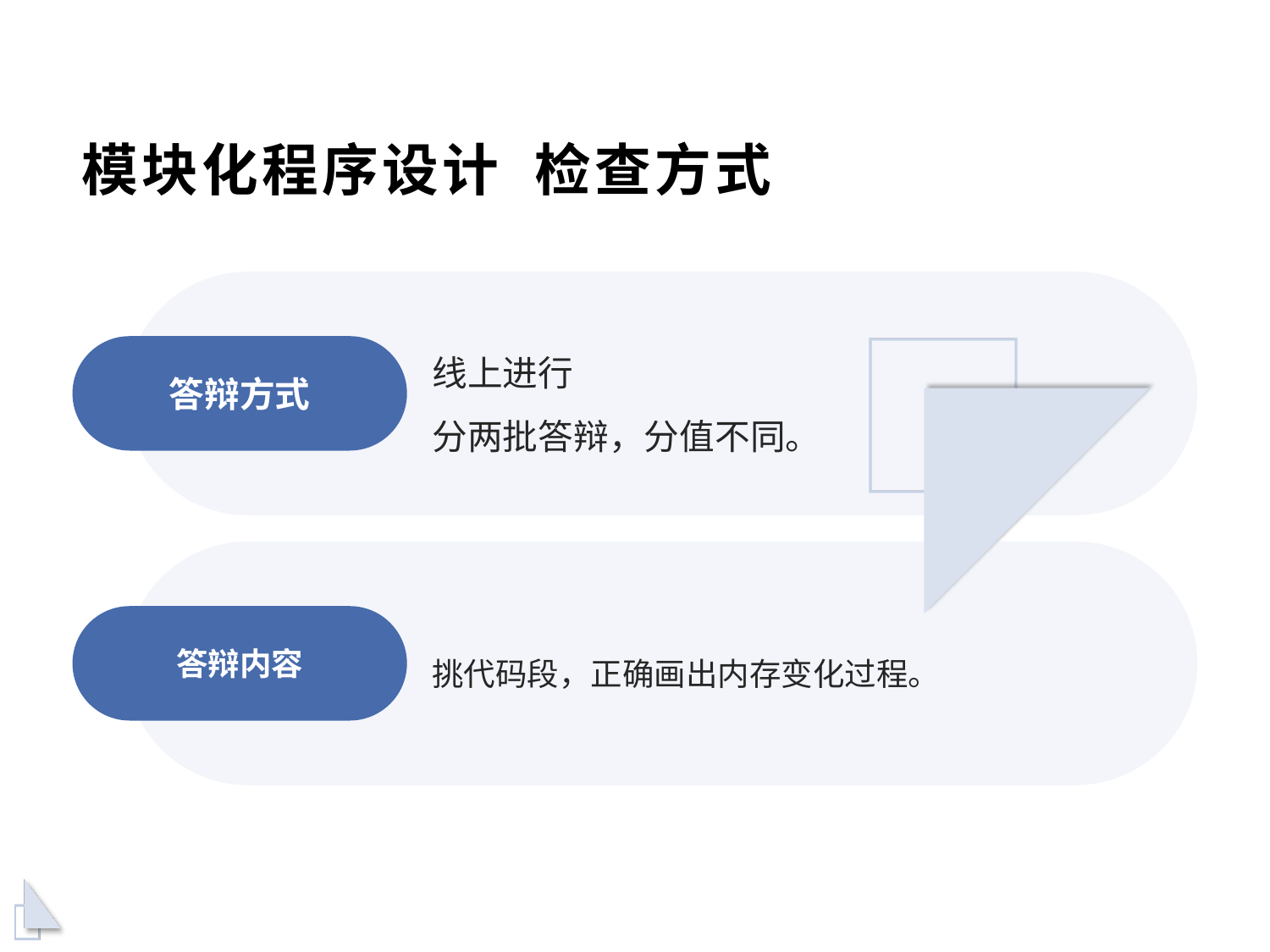

# 模块化程序设计  检查方式

线上进行
分两批答辩，分值不同。
答辩方式

挑代码段，正确画出内存变化过程。
答辩内容
21